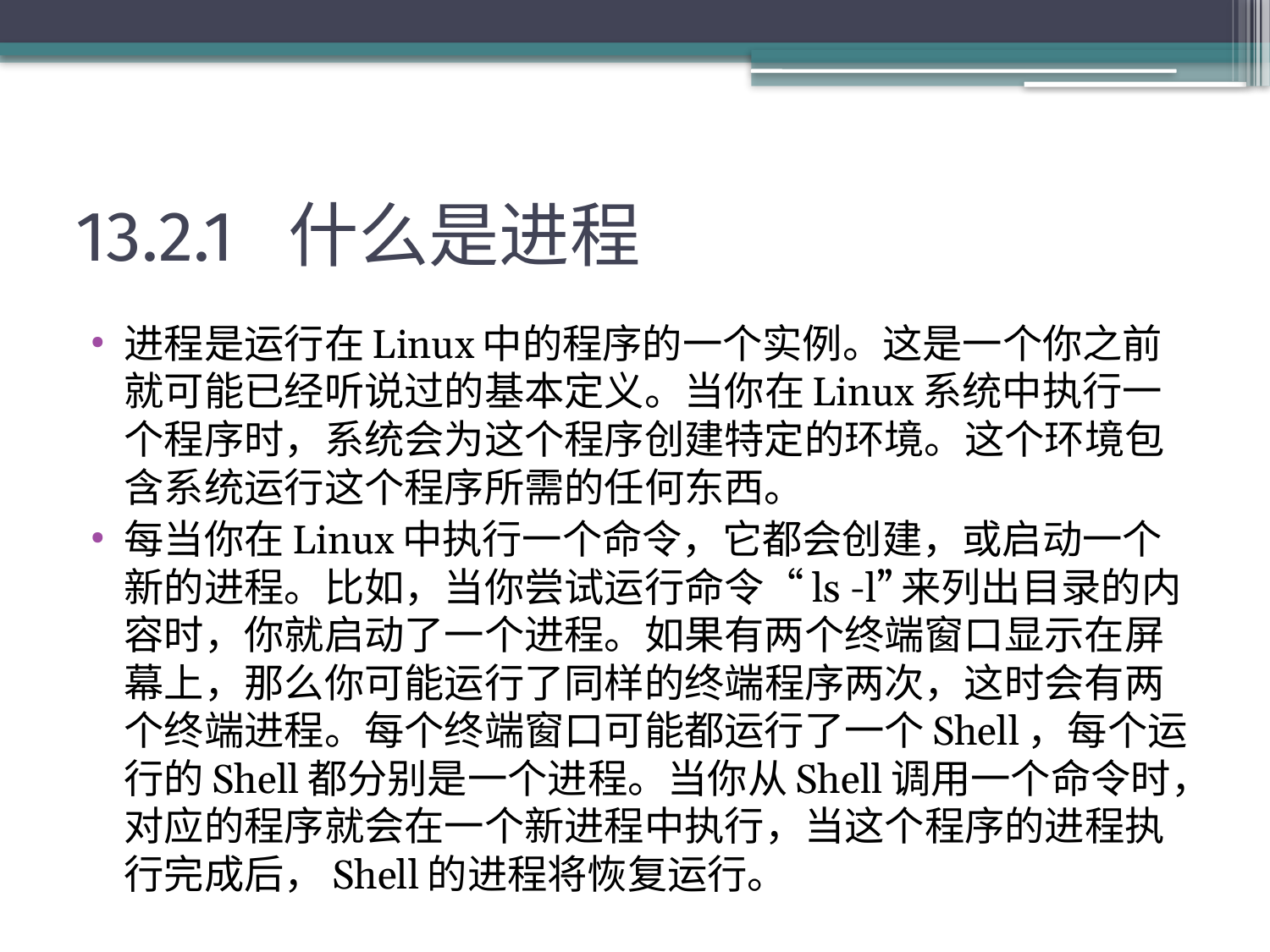

# 13.2.1  什么是进程
进程是运行在Linux中的程序的一个实例。这是一个你之前就可能已经听说过的基本定义。当你在Linux系统中执行一个程序时，系统会为这个程序创建特定的环境。这个环境包含系统运行这个程序所需的任何东西。
每当你在Linux中执行一个命令，它都会创建，或启动一个新的进程。比如，当你尝试运行命令“ls -l”来列出目录的内容时，你就启动了一个进程。如果有两个终端窗口显示在屏幕上，那么你可能运行了同样的终端程序两次，这时会有两个终端进程。每个终端窗口可能都运行了一个Shell，每个运行的Shell都分别是一个进程。当你从Shell调用一个命令时，对应的程序就会在一个新进程中执行，当这个程序的进程执行完成后，Shell的进程将恢复运行。